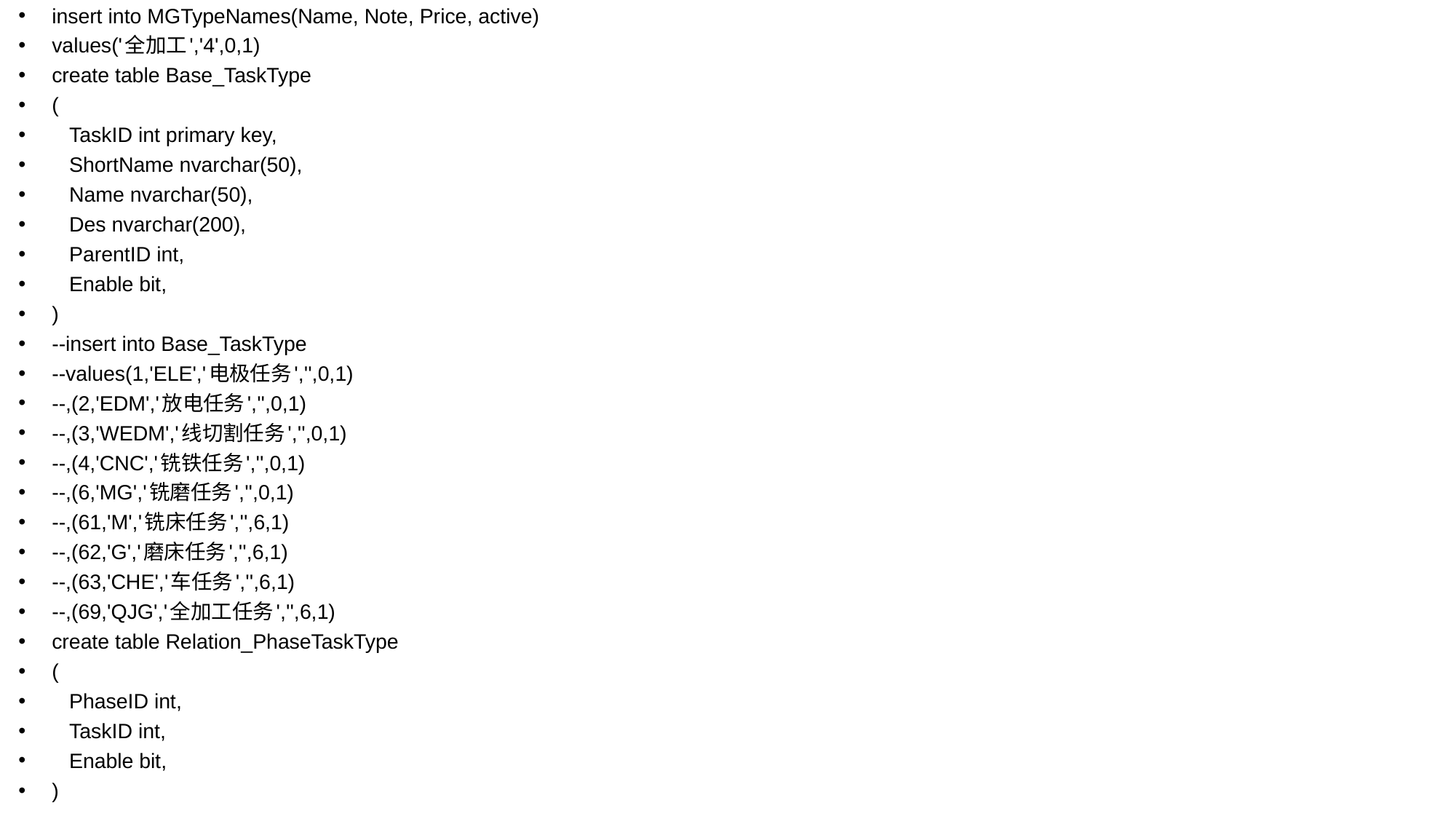

insert into MGTypeNames(Name, Note, Price, active)
values('全加工','4',0,1)
create table Base_TaskType
(
   TaskID int primary key,
   ShortName nvarchar(50),
   Name nvarchar(50),
   Des nvarchar(200),
   ParentID int,
   Enable bit,
)
--insert into Base_TaskType
--values(1,'ELE','电极任务','',0,1)
--,(2,'EDM','放电任务','',0,1)
--,(3,'WEDM','线切割任务','',0,1)
--,(4,'CNC','铣铁任务','',0,1)
--,(6,'MG','铣磨任务','',0,1)
--,(61,'M','铣床任务','',6,1)
--,(62,'G','磨床任务','',6,1)
--,(63,'CHE','车任务','',6,1)
--,(69,'QJG','全加工任务','',6,1)
create table Relation_PhaseTaskType
(
   PhaseID int,
   TaskID int,
   Enable bit,
)